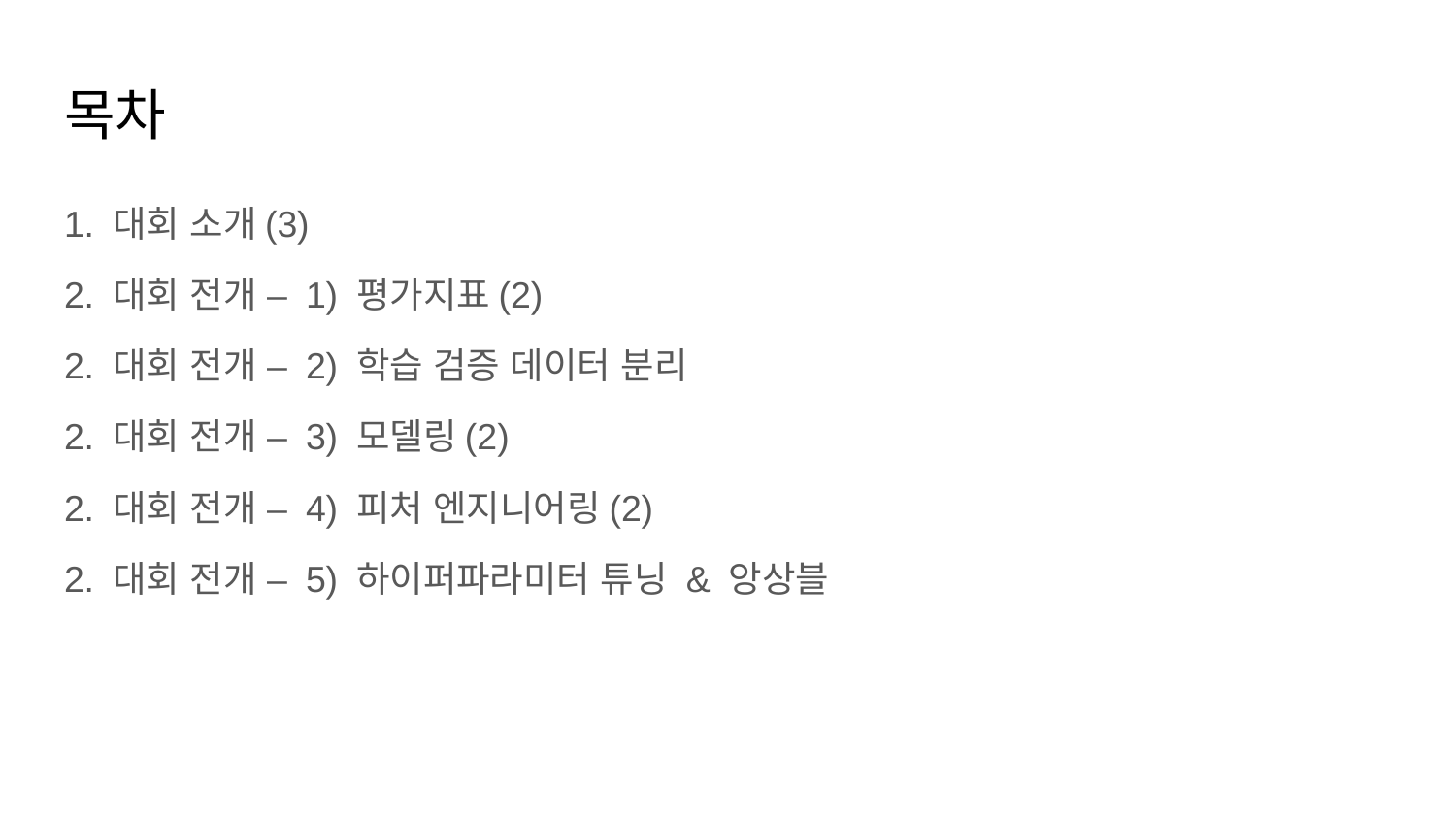

# 목차
1. 대회 소개(3)
2. 대회 전개 – 1) 평가지표(2)
2. 대회 전개 – 2) 학습 검증 데이터 분리
2. 대회 전개 – 3) 모델링(2)
2. 대회 전개 – 4) 피처 엔지니어링(2)
2. 대회 전개 – 5) 하이퍼파라미터 튜닝 & 앙상블